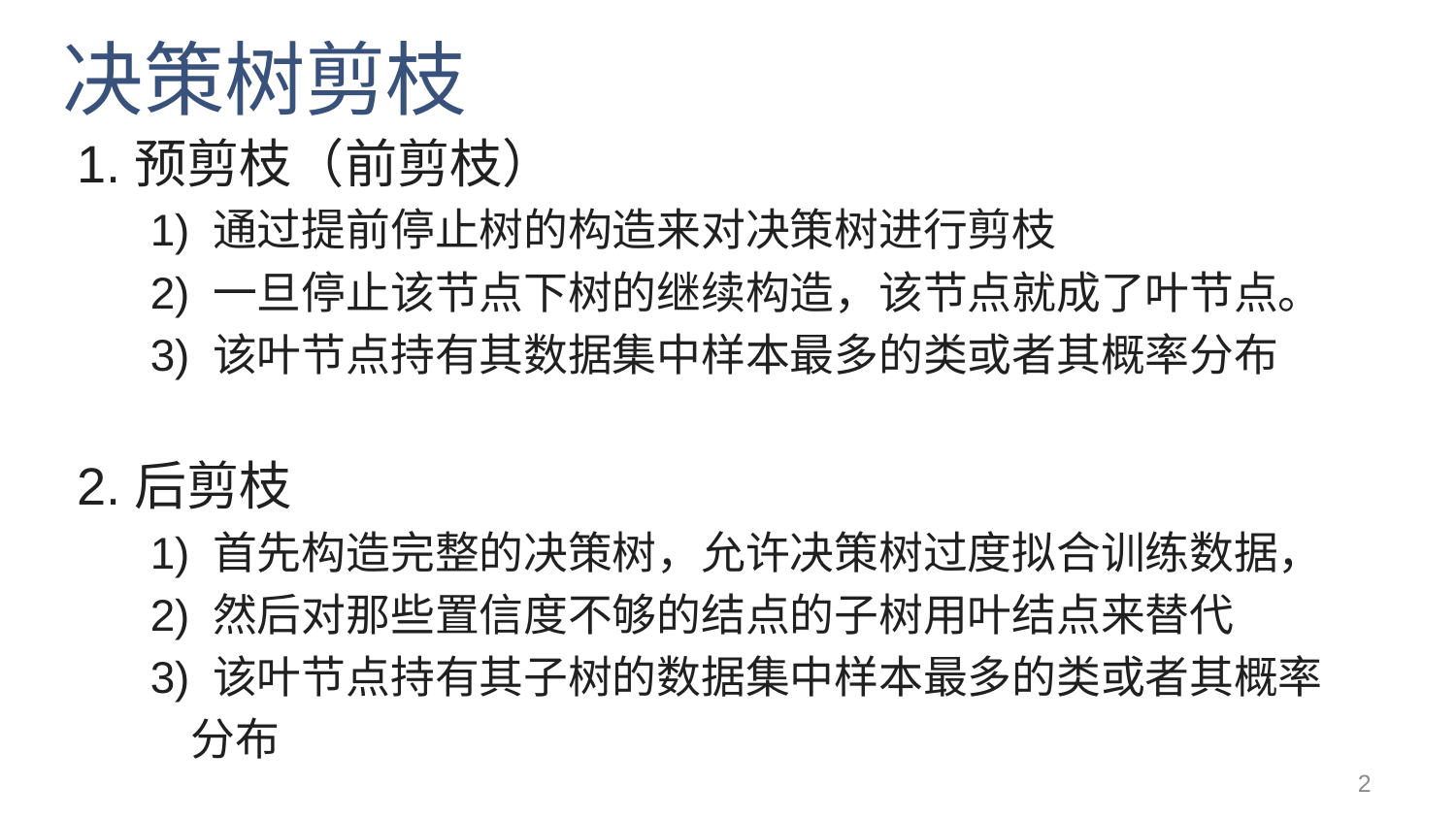

# 决策树剪枝
1.预剪枝（前剪枝）
1) 通过提前停止树的构造来对决策树进行剪枝
2) 一旦停止该节点下树的继续构造，该节点就成了叶节点。
3) 该叶节点持有其数据集中样本最多的类或者其概率分布

2.后剪枝
1) 首先构造完整的决策树，允许决策树过度拟合训练数据，
2) 然后对那些置信度不够的结点的子树用叶结点来替代
3) 该叶节点持有其子树的数据集中样本最多的类或者其概率
   分布